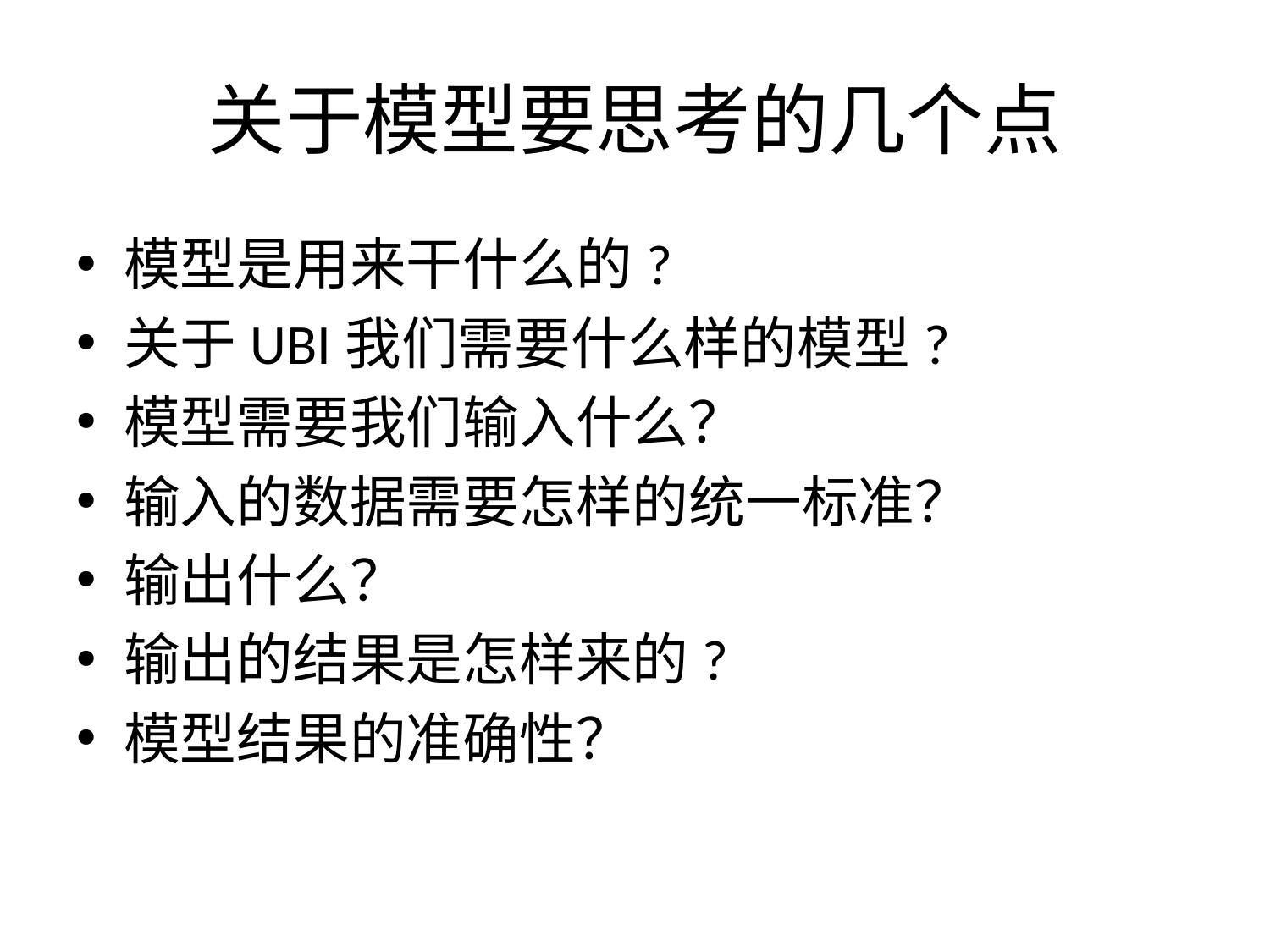

# 关于模型要思考的几个点
模型是用来干什么的?
关于UBI我们需要什么样的模型?
模型需要我们输入什么？
输入的数据需要怎样的统一标准？
输出什么？
输出的结果是怎样来的?
模型结果的准确性？